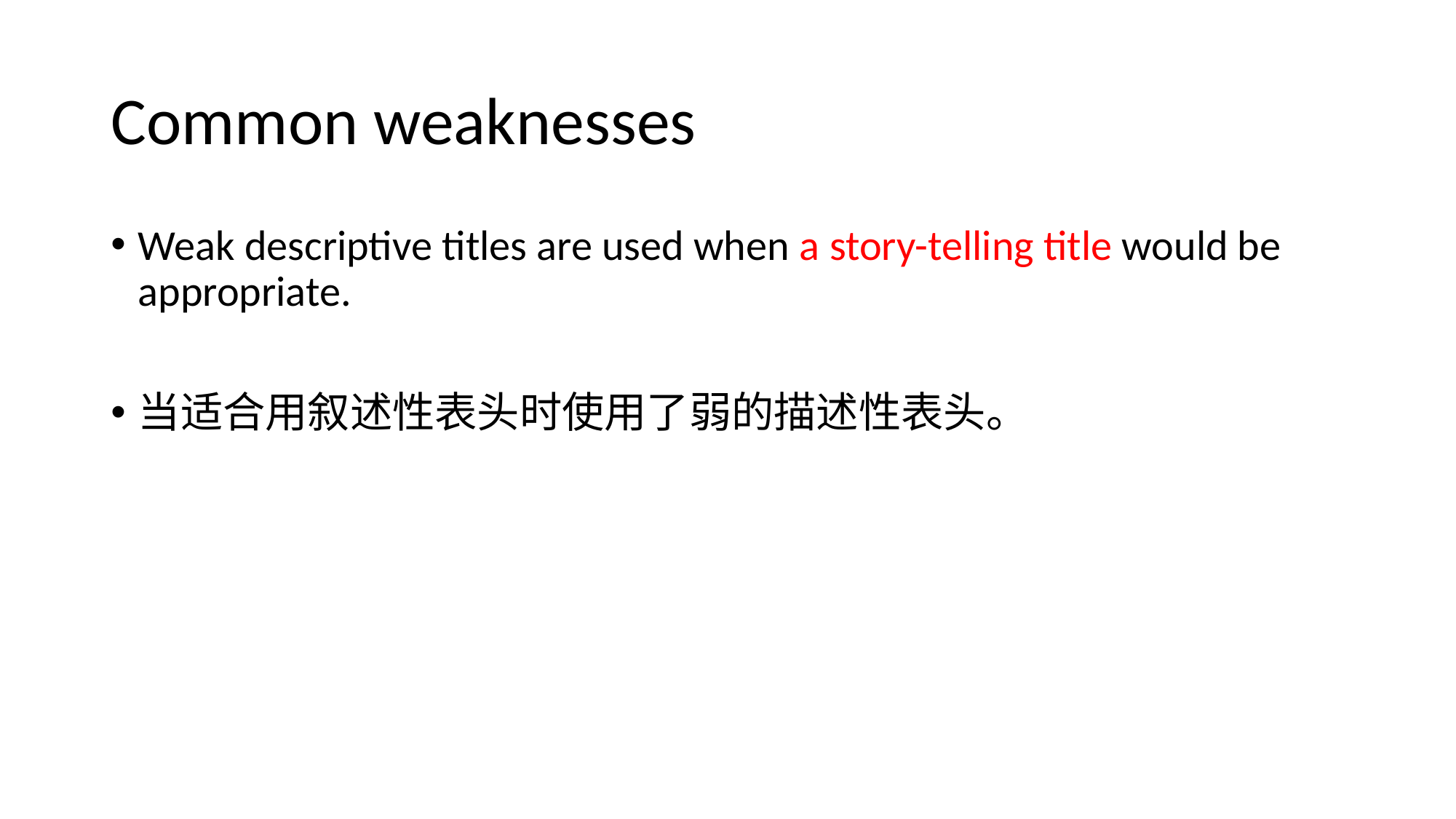

# Common weaknesses
Weak descriptive titles are used when a story-telling title would be appropriate.

当适合用叙述性表头时使用了弱的描述性表头。